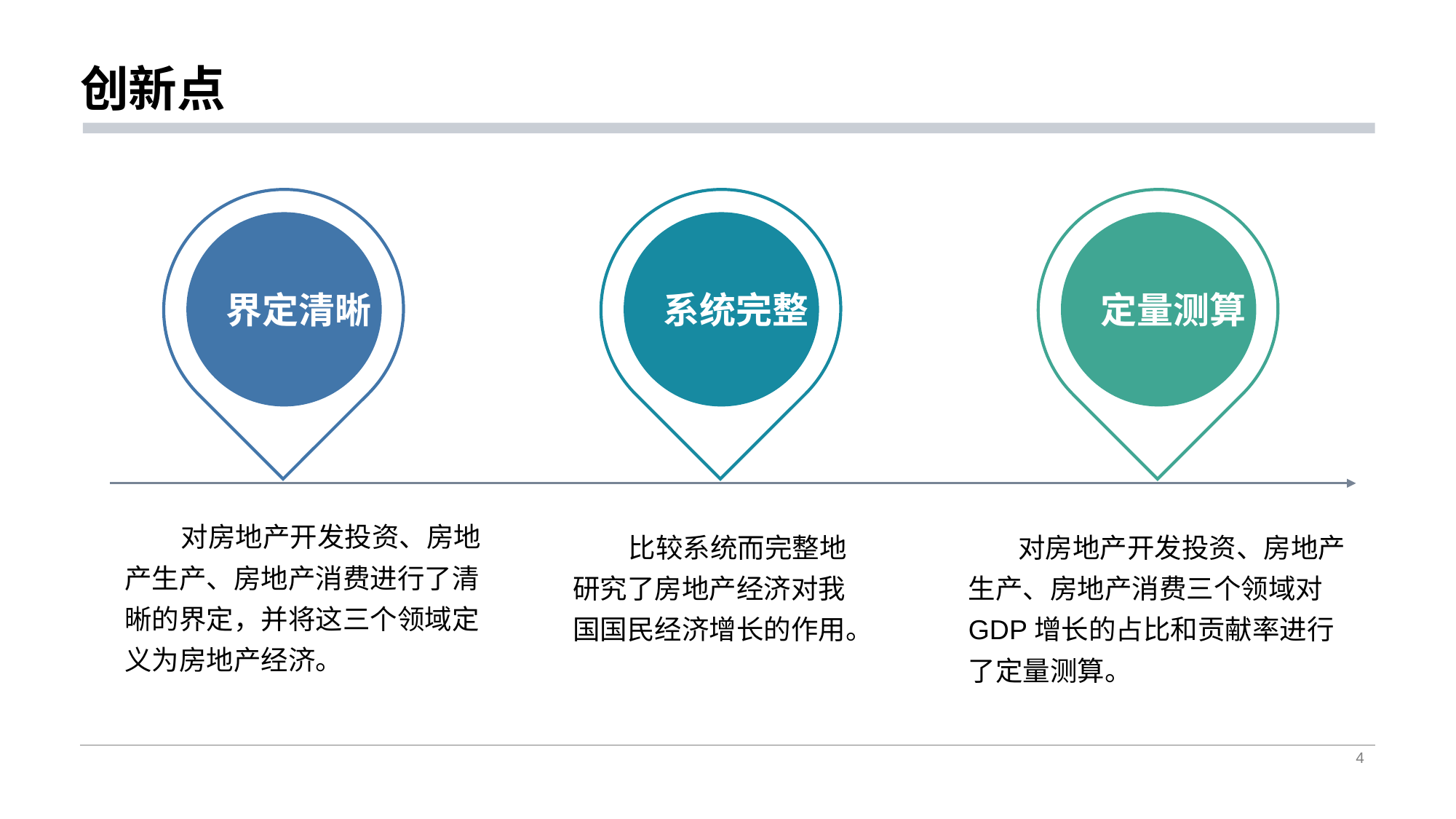

# 创新点

界定清晰

系统完整

定量测算

        对房地产开发投资、房地产生产、房地产消费进行了清晰的界定，并将这三个领域定义为房地产经济。
        比较系统而完整地研究了房地产经济对我国国民经济增长的作用。
       对房地产开发投资、房地产生产、房地产消费三个领域对GDP增长的占比和贡献率进行了定量测算。
4